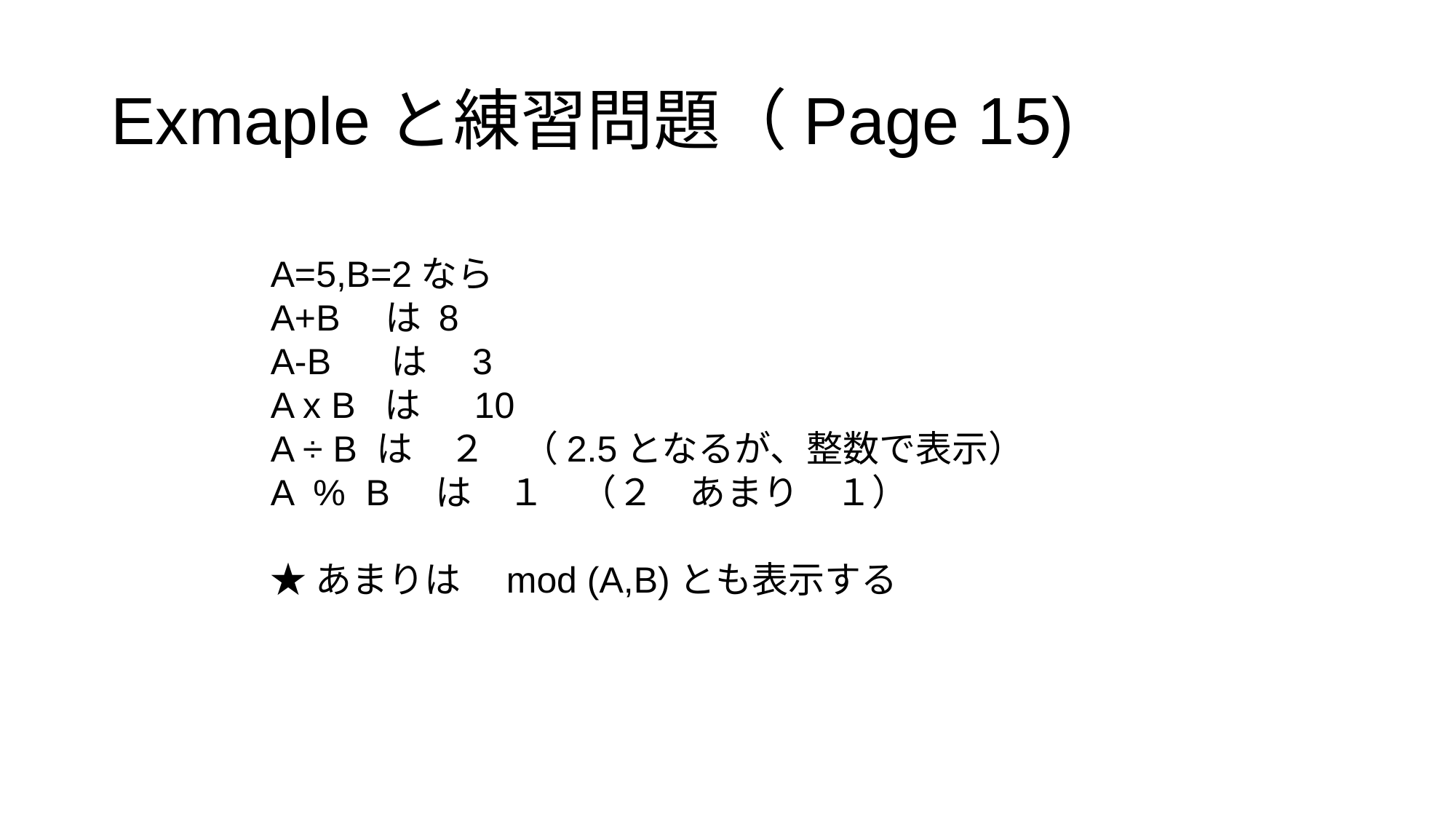

# Exmapleと練習問題（Page 15)

A=5,B=2なら
A+B　は 8
A-B     は　3
A x B  は　 10
A ÷ B は　２　（2.5となるが、整数で表示）
A  %  B　は　１　（２　あまり　１）

★あまりは　mod (A,B)とも表示する